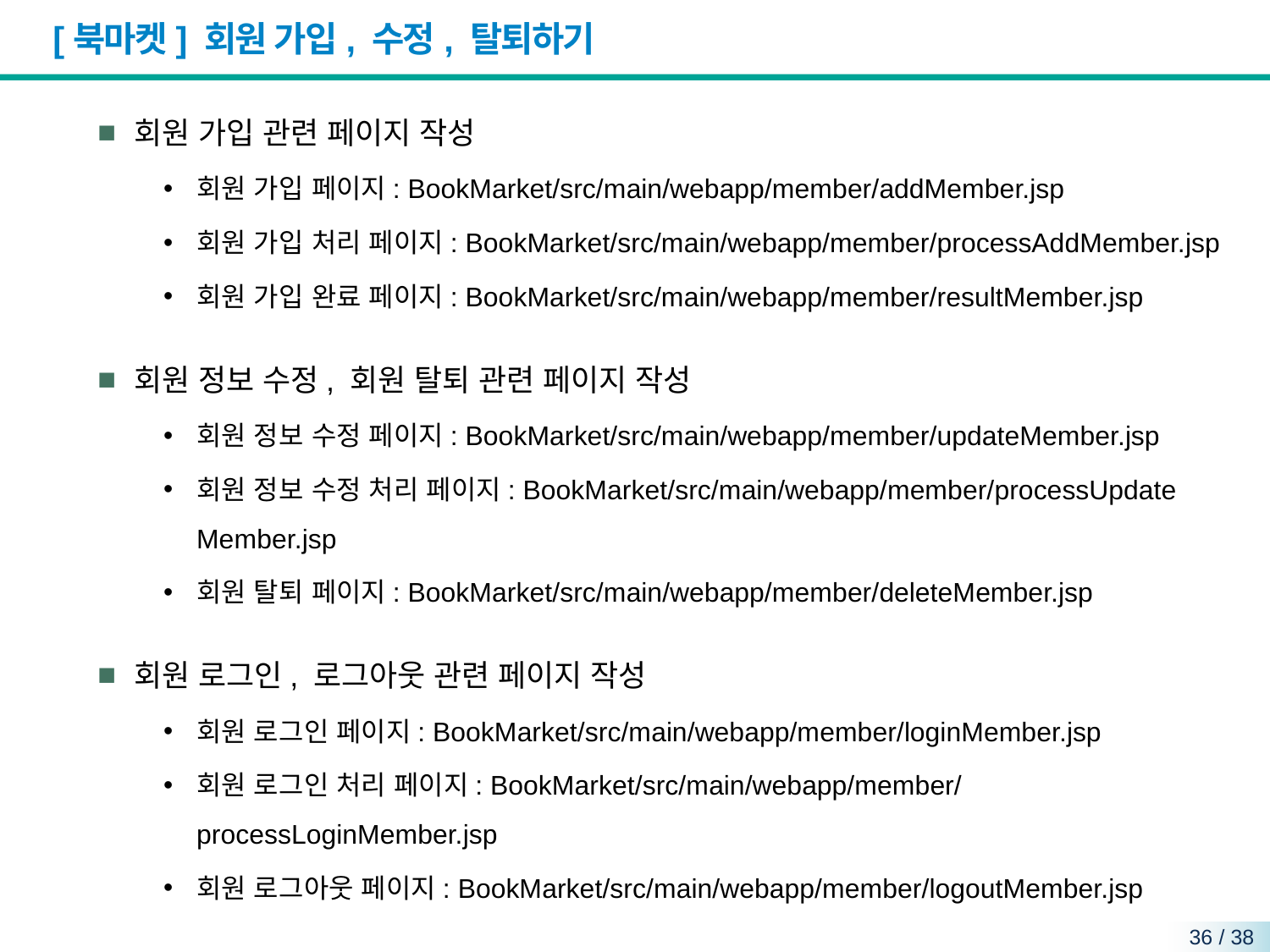

# [북마켓] 회원 가입, 수정, 탈퇴하기
회원 가입 관련 페이지 작성
회원 가입 페이지: BookMarket/src/main/webapp/member/addMember.jsp
회원 가입 처리 페이지: BookMarket/src/main/webapp/member/processAddMember.jsp
회원 가입 완료 페이지: BookMarket/src/main/webapp/member/resultMember.jsp

회원 정보 수정, 회원 탈퇴 관련 페이지 작성
회원 정보 수정 페이지: BookMarket/src/main/webapp/member/updateMember.jsp
회원 정보 수정 처리 페이지: BookMarket/src/main/webapp/member/processUpdate Member.jsp
회원 탈퇴 페이지: BookMarket/src/main/webapp/member/deleteMember.jsp

회원 로그인, 로그아웃 관련 페이지 작성
회원 로그인 페이지: BookMarket/src/main/webapp/member/loginMember.jsp
회원 로그인 처리 페이지: BookMarket/src/main/webapp/member/processLoginMember.jsp
회원 로그아웃 페이지: BookMarket/src/main/webapp/member/logoutMember.jsp